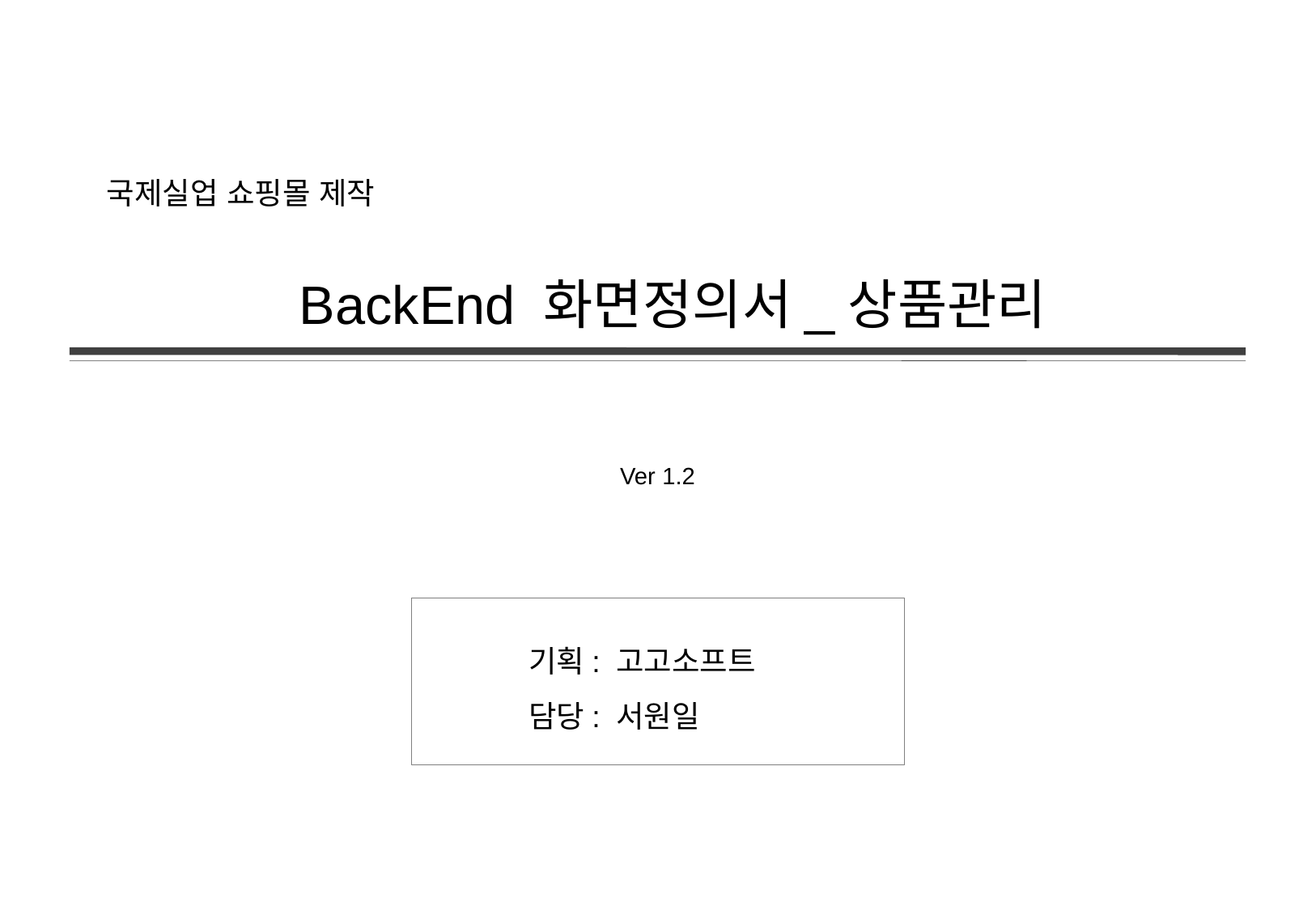

국제실업 쇼핑몰 제작
BackEnd 화면정의서_상품관리
Ver 1.2
기획: 고고소프트
담당: 서원일